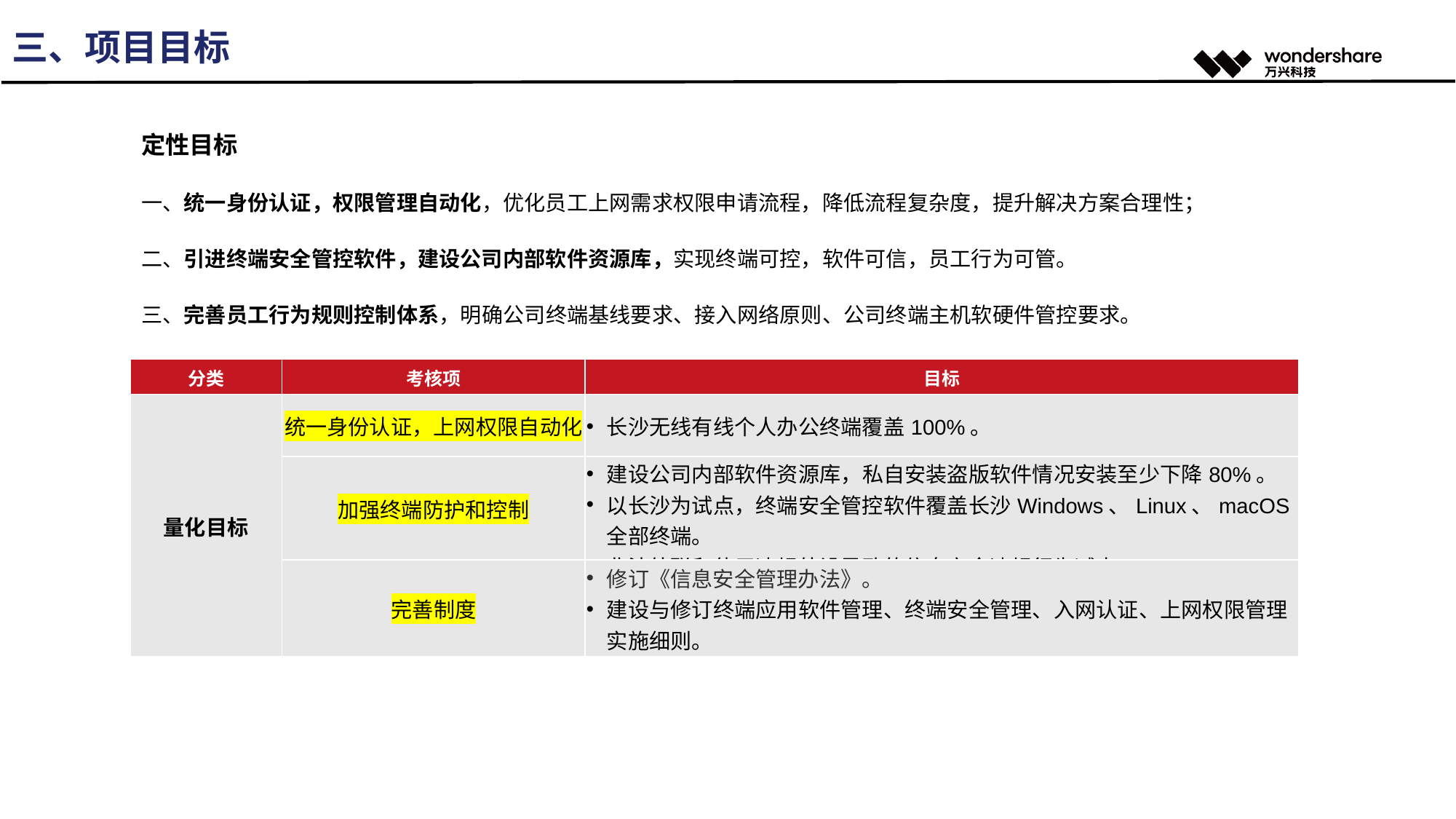

三、项目目标
定性目标
一、统一身份认证，权限管理自动化，优化员工上网需求权限申请流程，降低流程复杂度，提升解决方案合理性；
二、引进终端安全管控软件，建设公司内部软件资源库，实现终端可控，软件可信，员工行为可管。
三、完善员工行为规则控制体系，明确公司终端基线要求、接入网络原则、公司终端主机软硬件管控要求。
| 分类 | 考核项 | 目标 |
| --- | --- | --- |
| 量化目标 | 统一身份认证，上网权限自动化 | 长沙无线有线个人办公终端覆盖100%。 |
| 量化目标 | 加强终端防护和控制 | 建设公司内部软件资源库，私自安装盗版软件情况安装至少下降80%。 以长沙为试点，终端安全管控软件覆盖长沙Windows、Linux、macOS全部终端。 非法外联和使用违规外设导致的信息安全违规行为减少90%。 |
|  | 完善制度 | 修订《信息安全管理办法》。 建设与修订终端应用软件管理、终端安全管理、入网认证、上网权限管理实施细则。 |